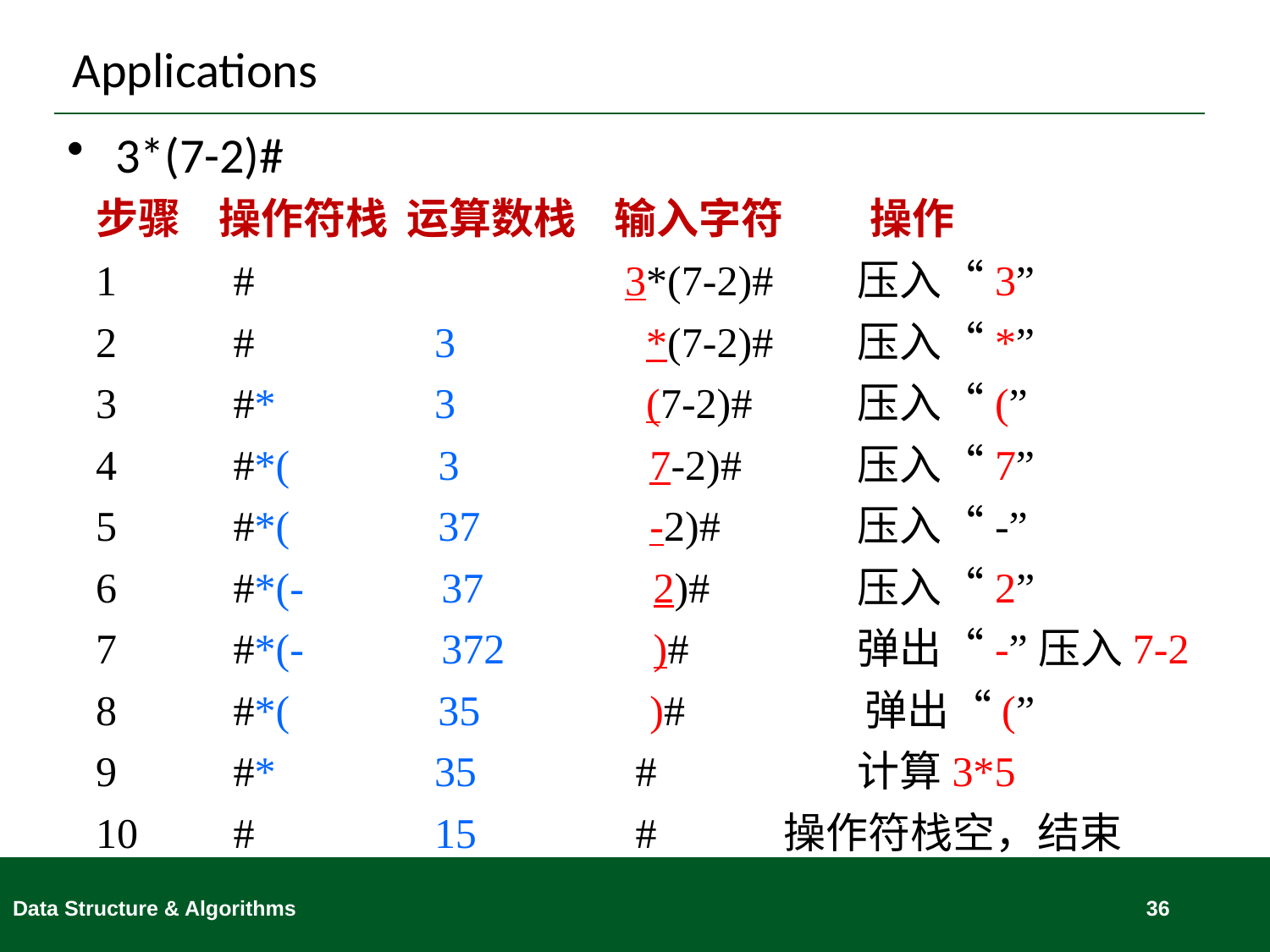

# Applications
3*(7-2)#
步骤    操作符栈  运算数栈    输入字符         操作
1           #                                   3*(7-2)#       压入“3”
2           #                 3                  *(7-2)#       压入“*”
3           #*               3                  (7-2)#         压入“(”
4           #*(              3                  7-2)#          压入“7”
5           #*(              37                -2)#            压入“-”
6           #*(-             37                2)#             压入“2”
7           #*(-             372              )#               弹出“-”压入7-2
8           #*(              35                )#                弹出“(”
9           #*               35               #                  计算3*5
10         #                 15               #           操作符栈空，结束
Data Structure & Algorithms
36